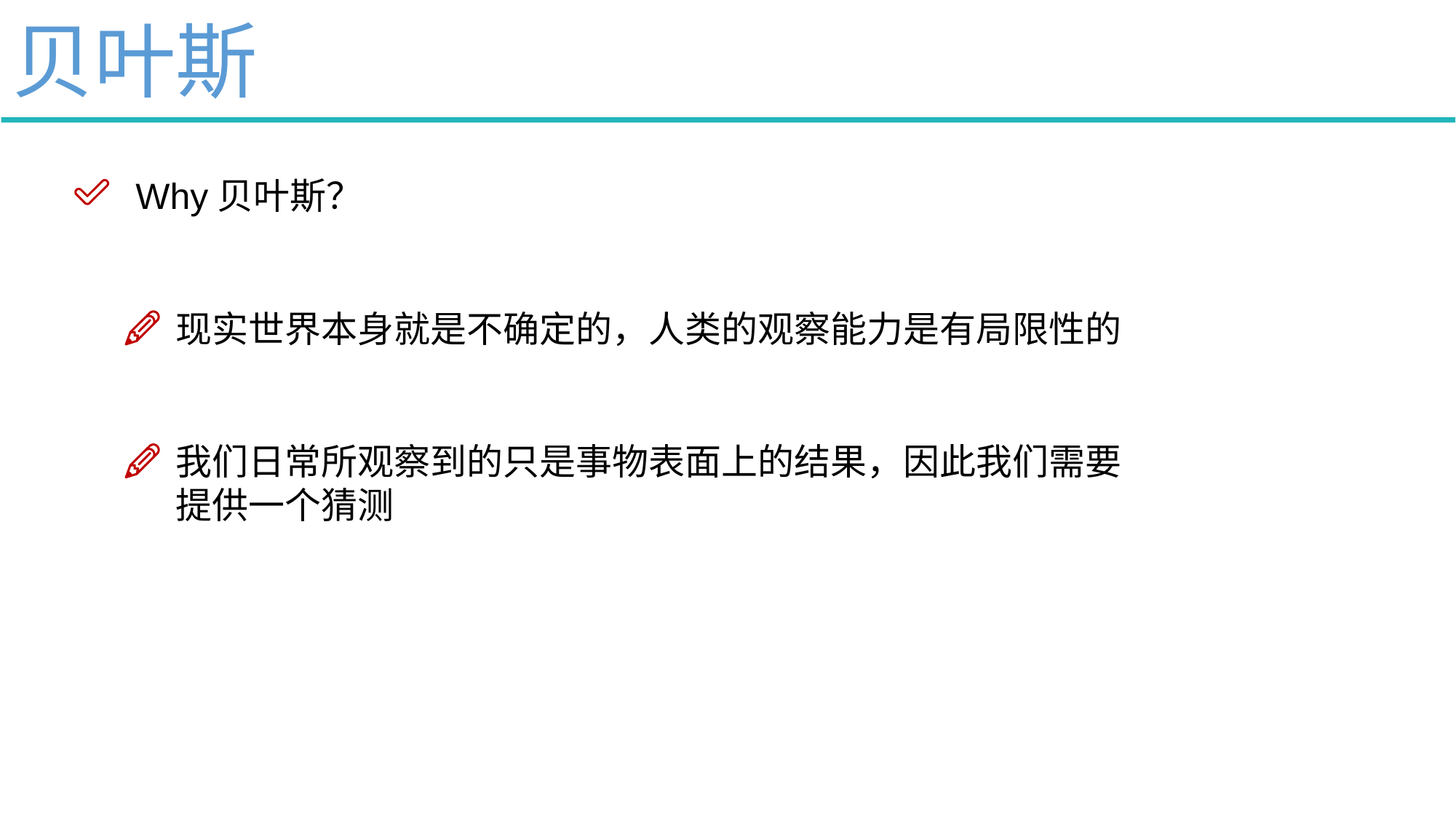

贝叶斯
Why贝叶斯？

现实世界本身就是不确定的，人类的观察能力是有局限性的

我们日常所观察到的只是事物表面上的结果，因此我们需要
提供一个猜测